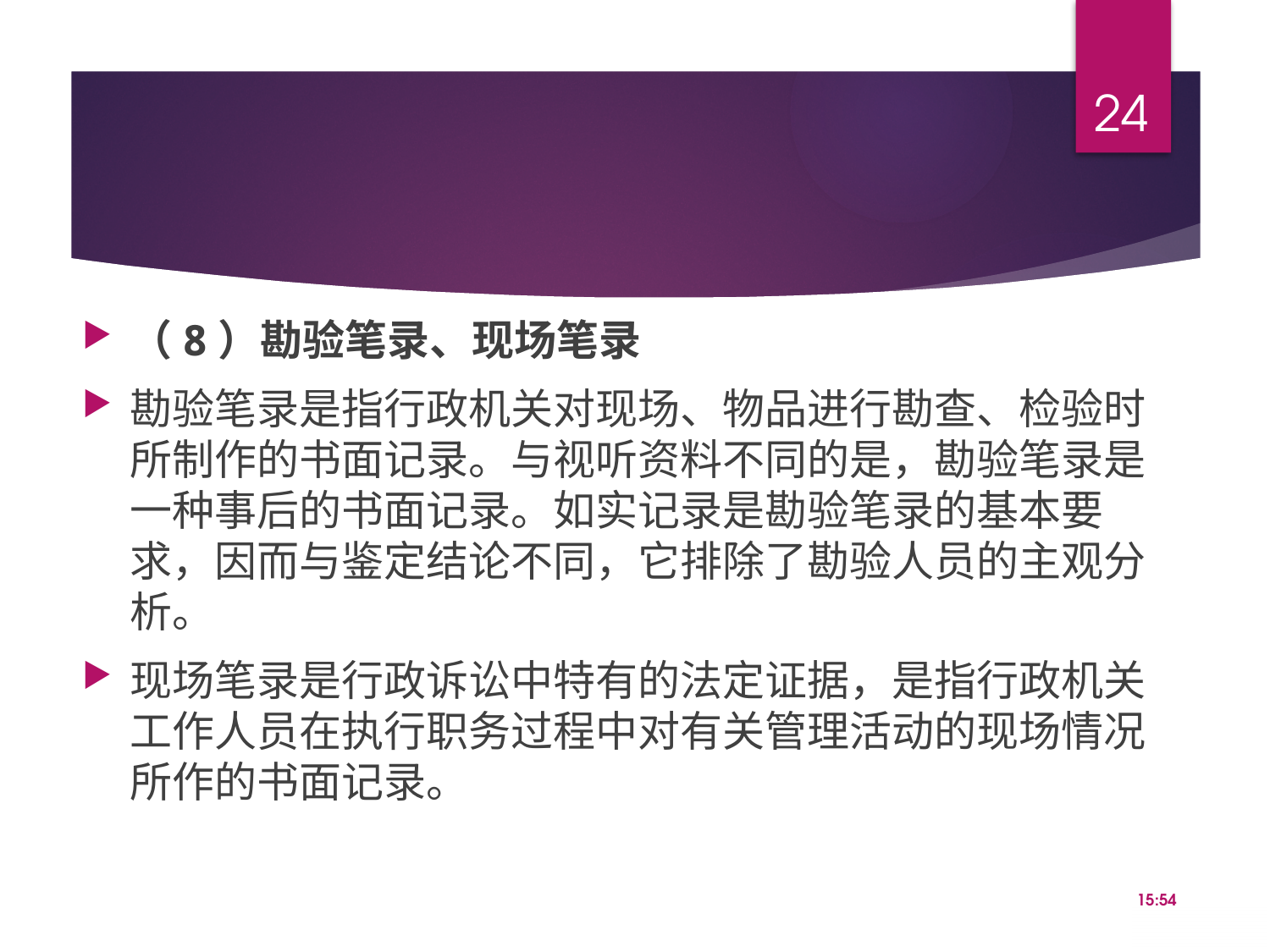

24
#
（8）勘验笔录、现场笔录
勘验笔录是指行政机关对现场、物品进行勘查、检验时所制作的书面记录。与视听资料不同的是，勘验笔录是一种事后的书面记录。如实记录是勘验笔录的基本要求，因而与鉴定结论不同，它排除了勘验人员的主观分析。
现场笔录是行政诉讼中特有的法定证据，是指行政机关工作人员在执行职务过程中对有关管理活动的现场情况所作的书面记录。

15:54